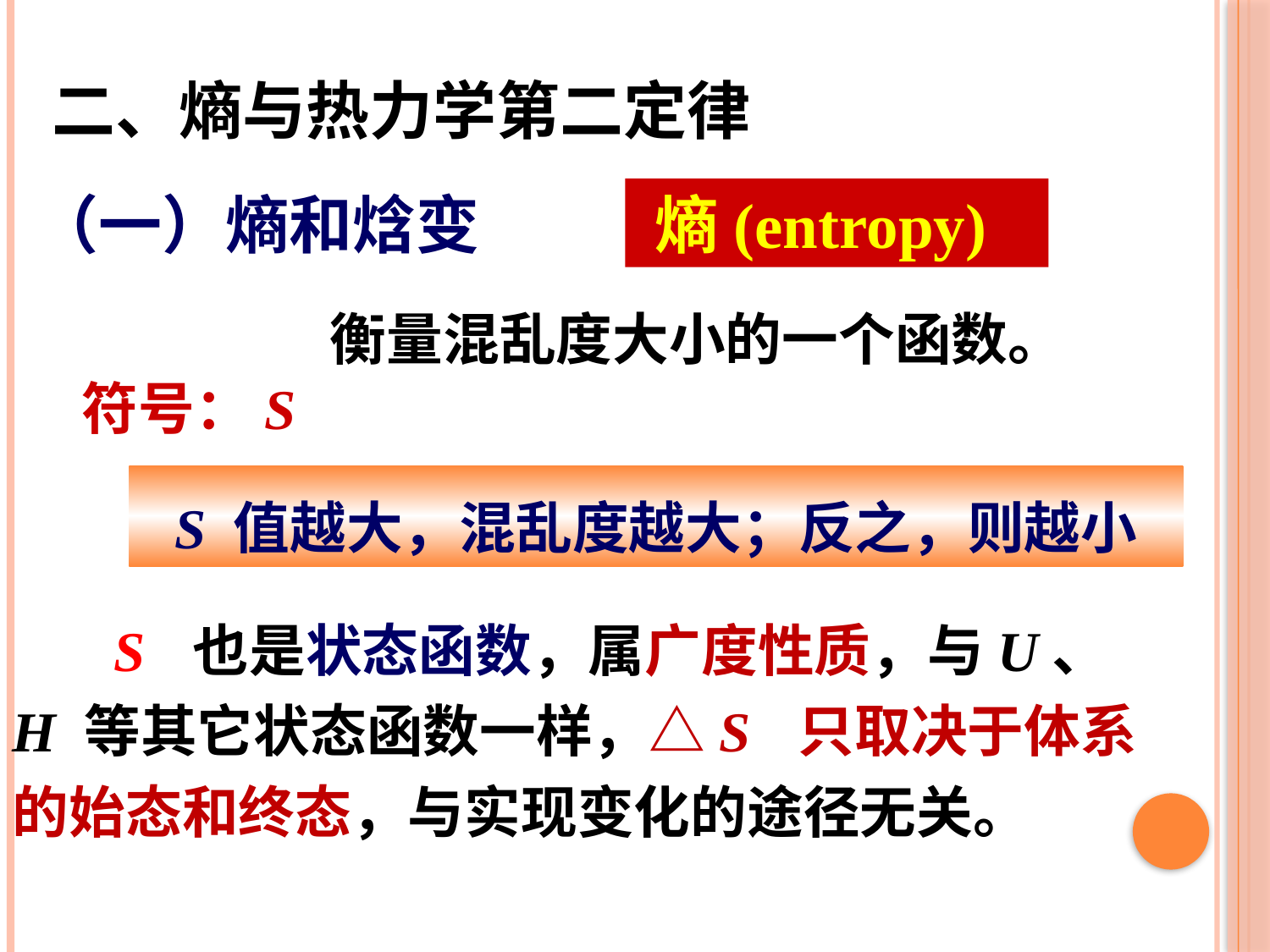

二、熵与热力学第二定律
（一）熵和焓变
熵(entropy)
衡量混乱度大小的一个函数。
符号：S
S 值越大，混乱度越大；反之，则越小
   S 也是状态函数，属广度性质，与U、H 等其它状态函数一样，△S 只取决于体系的始态和终态，与实现变化的途径无关。
93